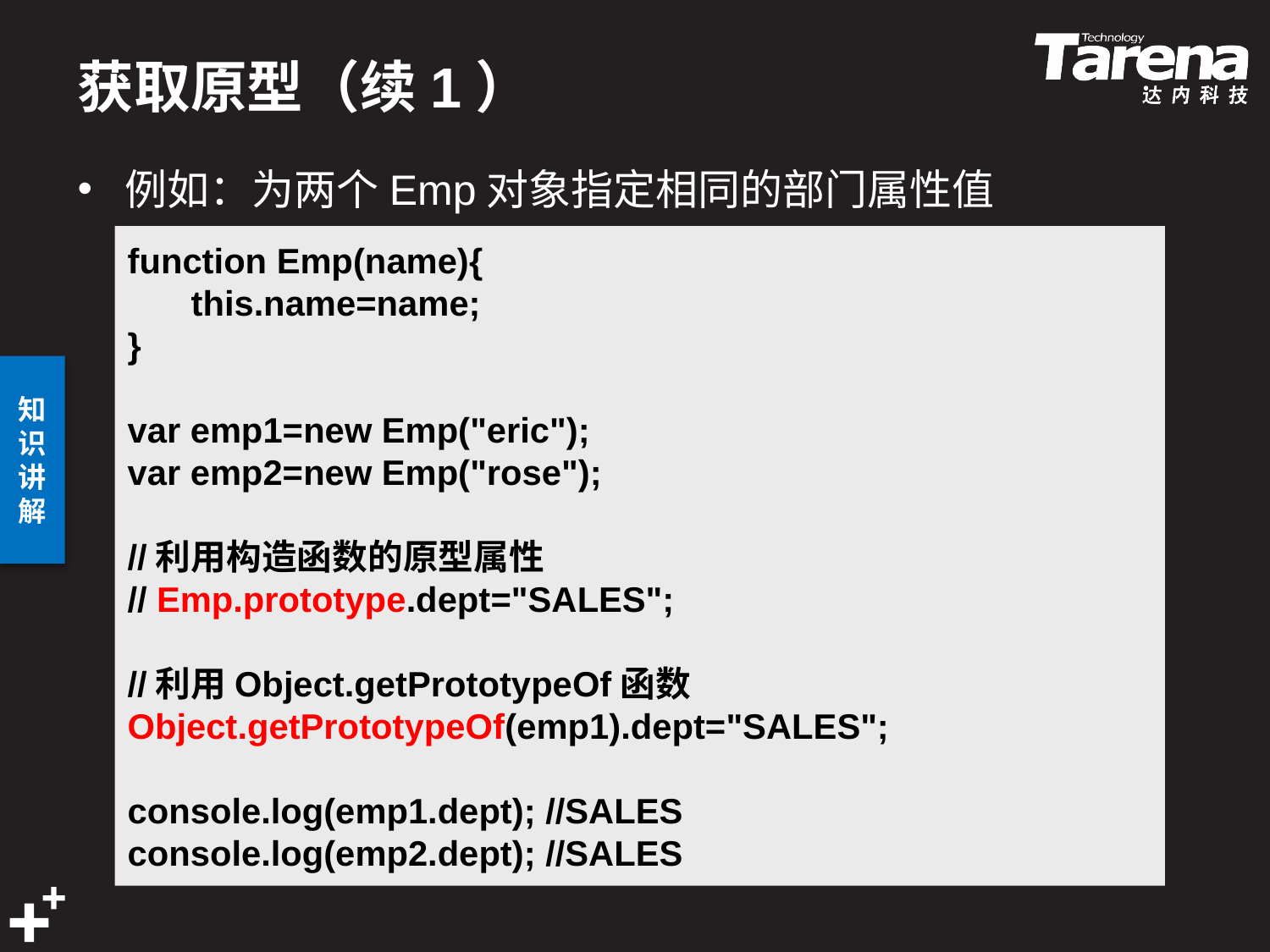

# 获取原型（续1）
例如：为两个Emp对象指定相同的部门属性值

function Emp(name){
this.name=name;
}

var emp1=new Emp("eric");
var emp2=new Emp("rose");

//利用构造函数的原型属性
// Emp.prototype.dept="SALES";

//利用Object.getPrototypeOf函数
Object.getPrototypeOf(emp1).dept="SALES";

console.log(emp1.dept); //SALES
console.log(emp2.dept); //SALES